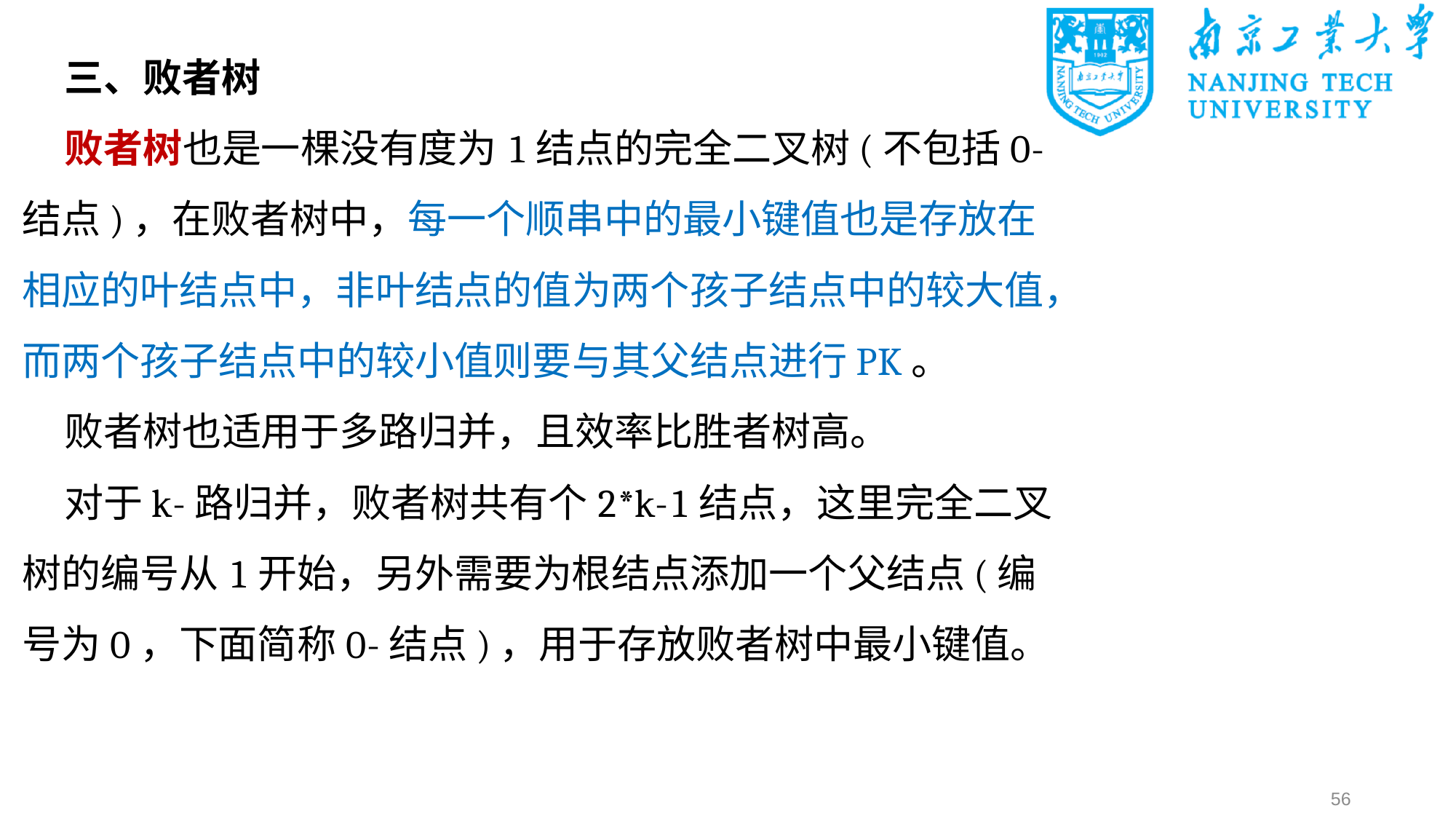

三、败者树
败者树也是一棵没有度为1结点的完全二叉树(不包括0-结点)，在败者树中，每一个顺串中的最小键值也是存放在相应的叶结点中，非叶结点的值为两个孩子结点中的较大值，而两个孩子结点中的较小值则要与其父结点进行PK。
败者树也适用于多路归并，且效率比胜者树高。
对于k-路归并，败者树共有个2*k-1结点，这里完全二叉树的编号从1开始，另外需要为根结点添加一个父结点(编号为0，下面简称0-结点)，用于存放败者树中最小键值。
56